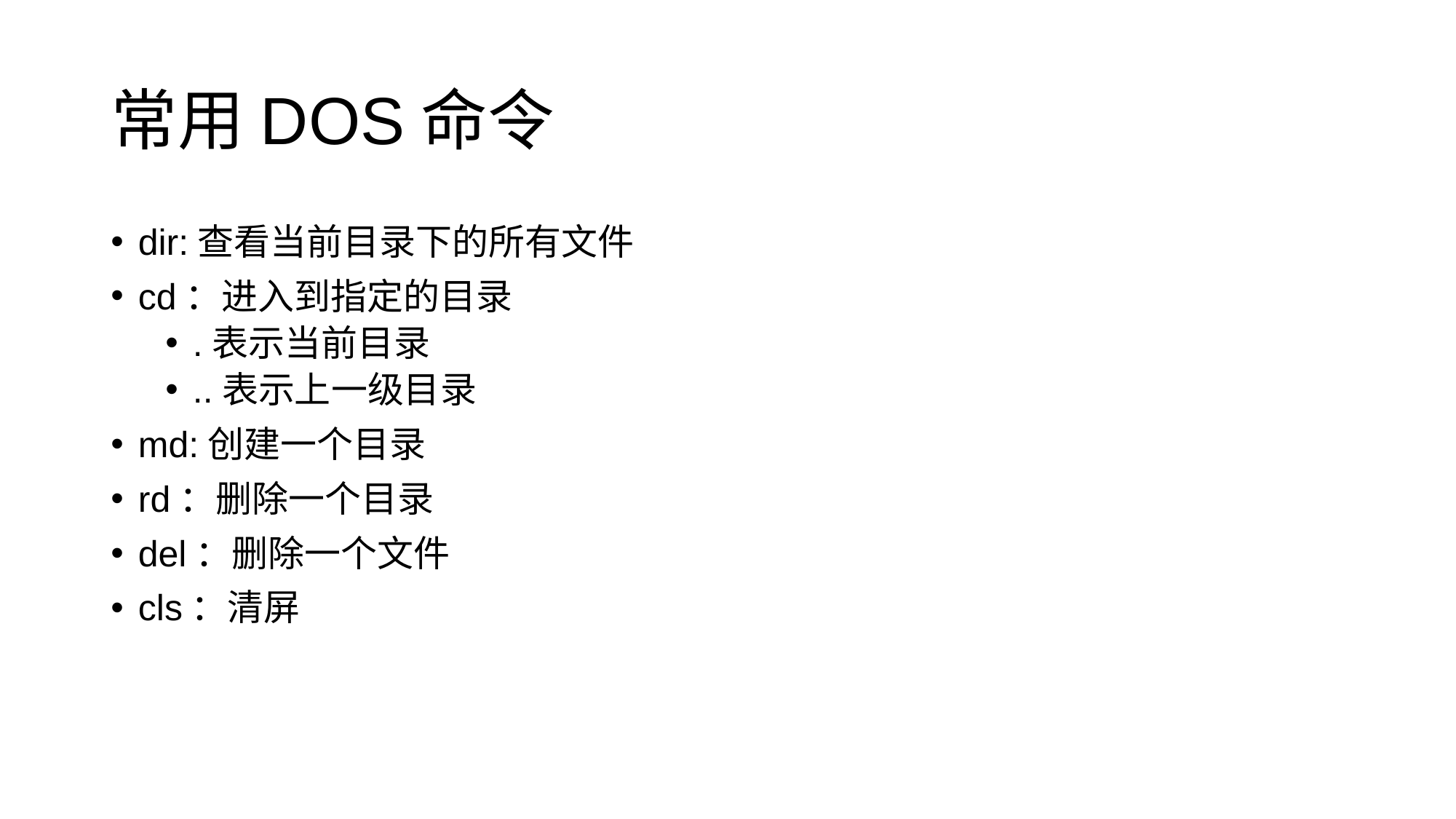

# 常用DOS命令
dir:查看当前目录下的所有文件
cd：进入到指定的目录
.表示当前目录
..表示上一级目录
md:创建一个目录
rd：删除一个目录
del：删除一个文件
cls：清屏